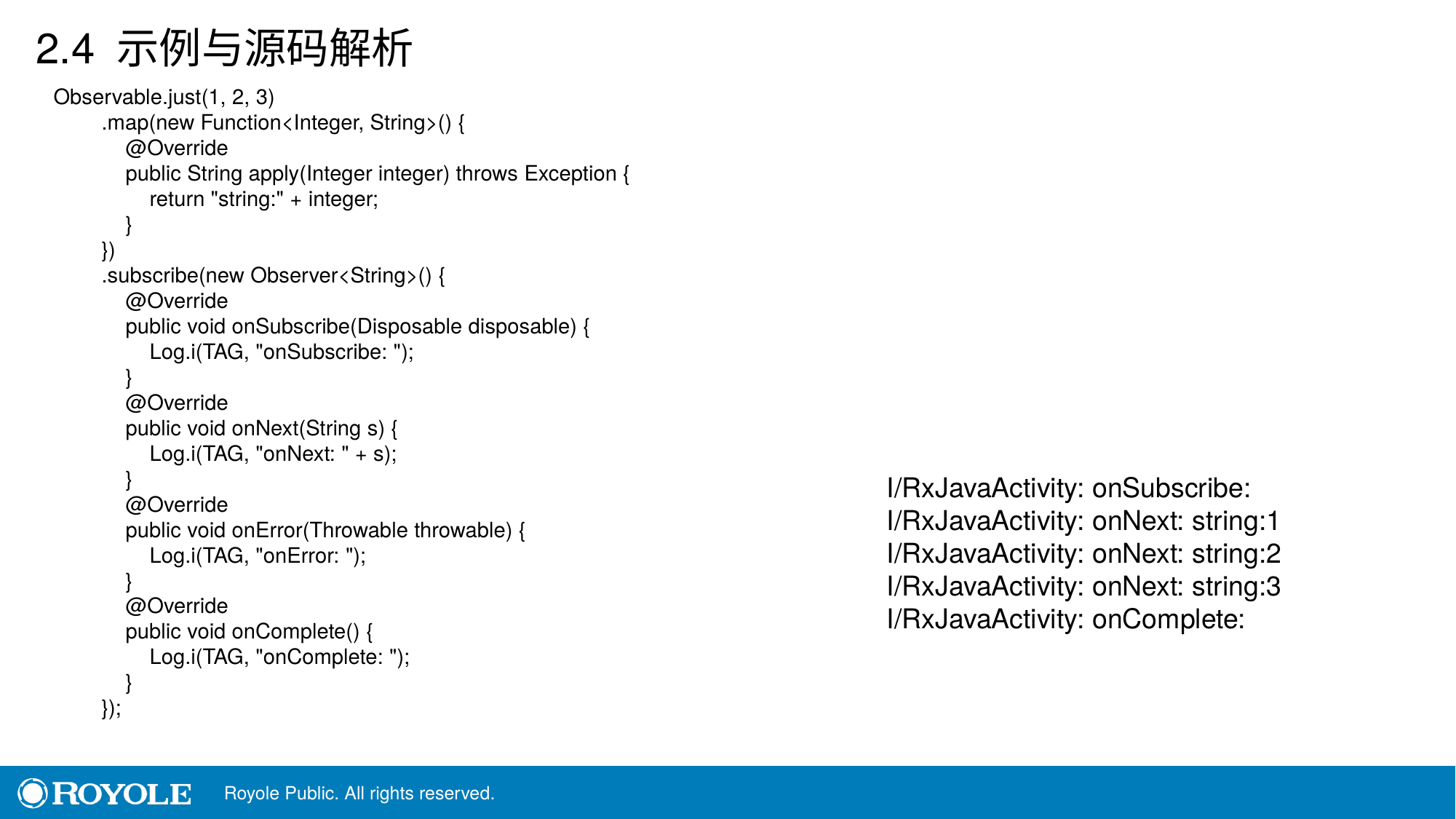

2.4 示例与源码解析
Observable.just(1, 2, 3)
        .map(new Function<Integer, String>() {
            @Override
            public String apply(Integer integer) throws Exception {
                return "string:" + integer;
            }
        })
        .subscribe(new Observer<String>() {
            @Override
            public void onSubscribe(Disposable disposable) {
                Log.i(TAG, "onSubscribe: ");
            }
            @Override
            public void onNext(String s) {
                Log.i(TAG, "onNext: " + s);
            }
            @Override
            public void onError(Throwable throwable) {
                Log.i(TAG, "onError: ");
            }
            @Override
            public void onComplete() {
                Log.i(TAG, "onComplete: ");
            }
        });
I/RxJavaActivity: onSubscribe:
I/RxJavaActivity: onNext: string:1
I/RxJavaActivity: onNext: string:2
I/RxJavaActivity: onNext: string:3
I/RxJavaActivity: onComplete: